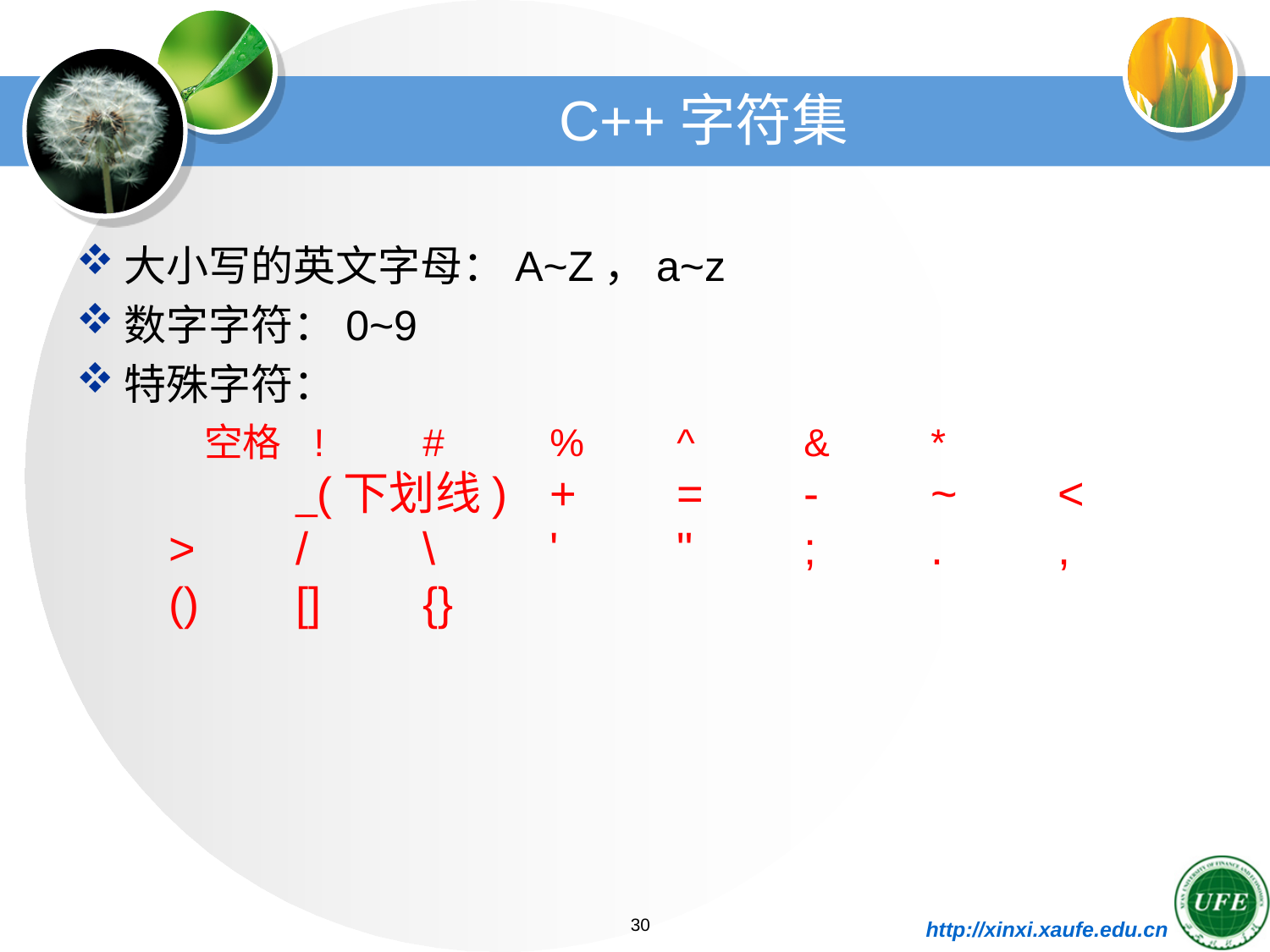

# C++字符集
大小写的英文字母：A~Z，a~z
数字字符：0~9
特殊字符：
   空格	 !	#	%	^	&	*
	_(下划线)	+	=	-	~	<	>	/	\	'	"	;	.	,	()	[]	{}
30
http://xinxi.xaufe.edu.cn